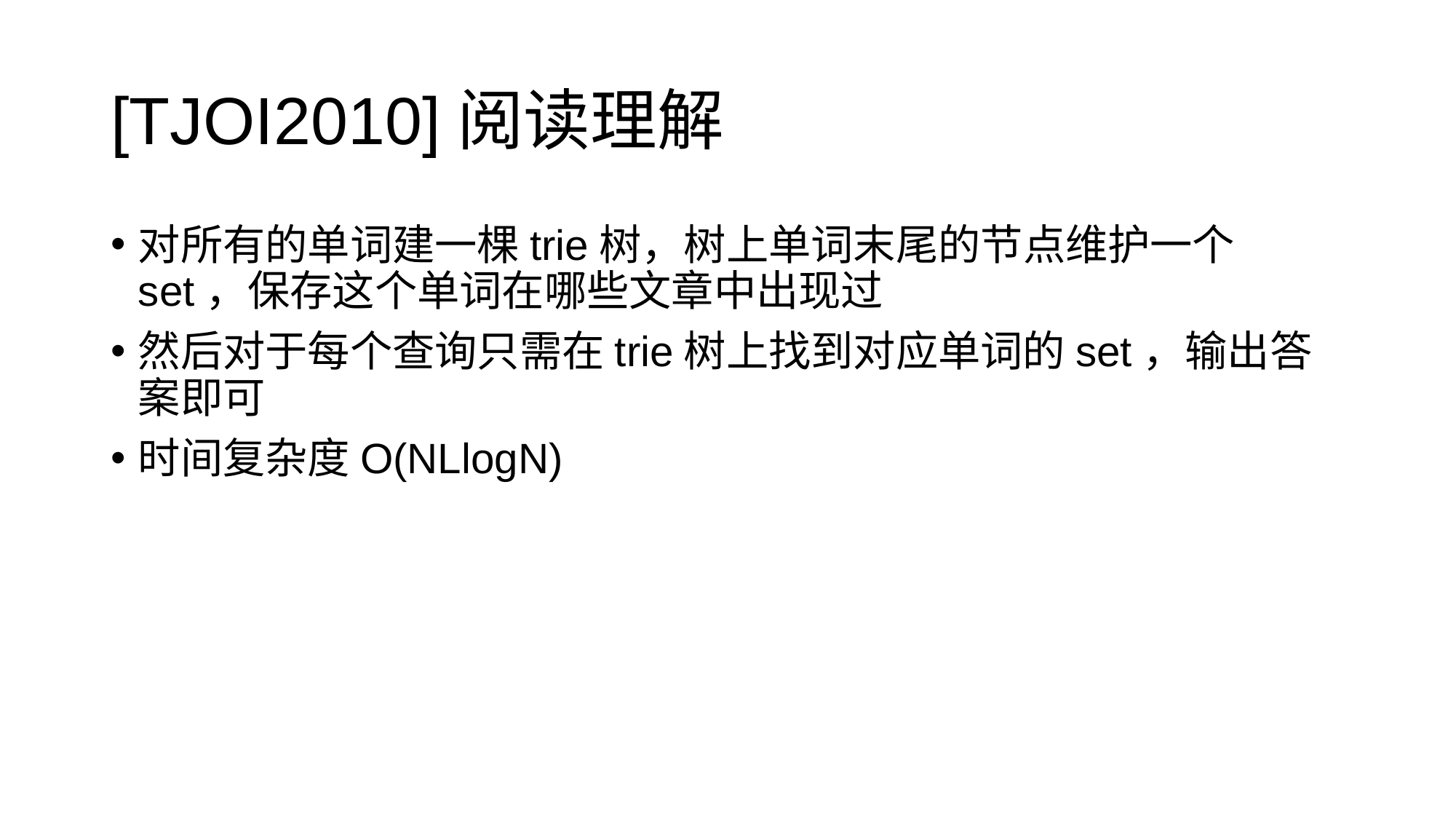

# [TJOI2010]阅读理解
对所有的单词建一棵trie树，树上单词末尾的节点维护一个set，保存这个单词在哪些文章中出现过
然后对于每个查询只需在trie树上找到对应单词的set，输出答案即可
时间复杂度O(NLlogN)